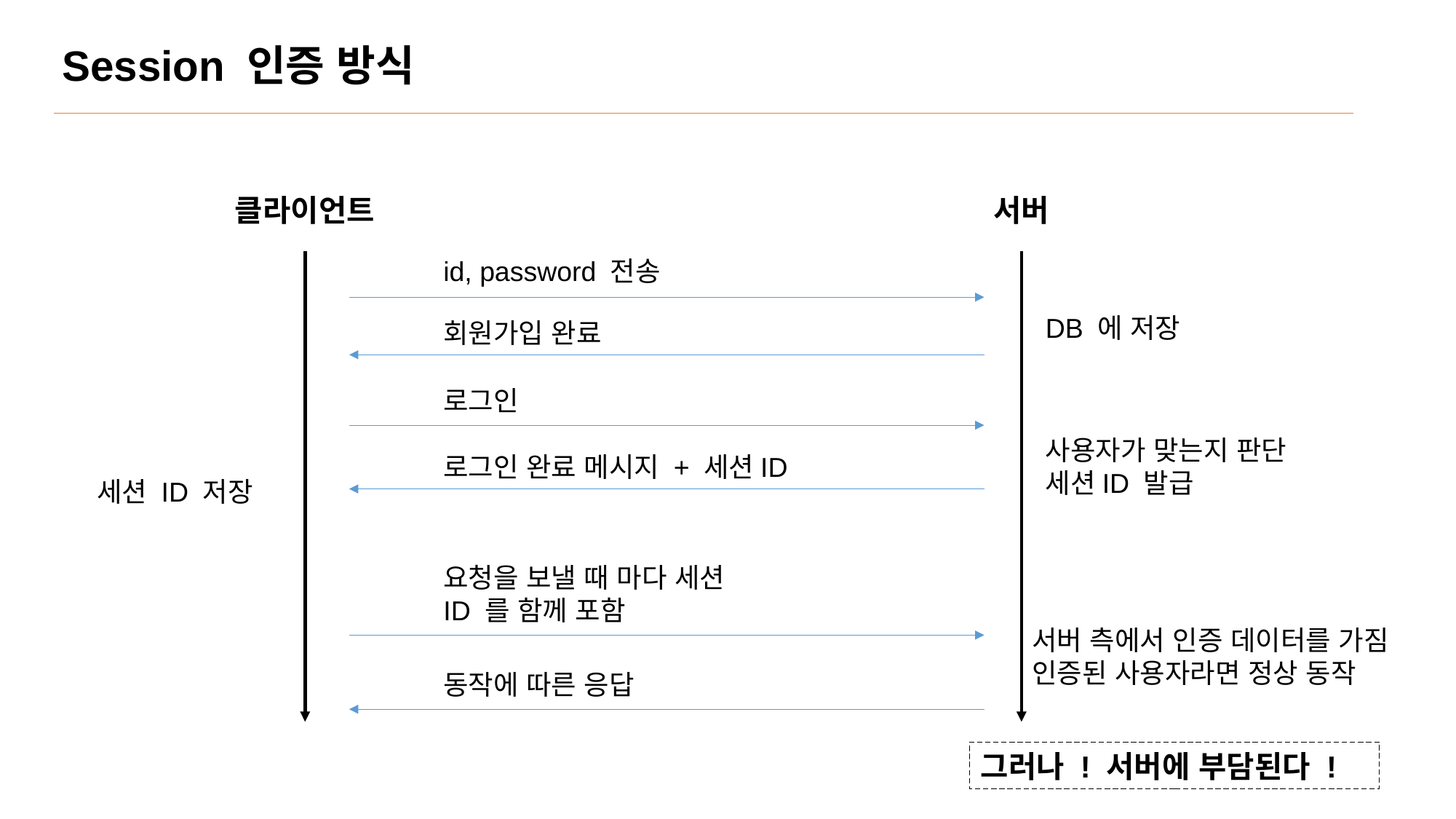

Session 인증 방식
클라이언트
서버
id, password 전송
DB 에 저장
회원가입 완료
로그인
사용자가 맞는지 판단
세션ID 발급
로그인 완료 메시지 + 세션ID
세션 ID 저장
요청을 보낼 때 마다 세션 ID 를 함께 포함
서버 측에서 인증 데이터를 가짐
인증된 사용자라면 정상 동작
동작에 따른 응답
그러나 ! 서버에 부담된다 !